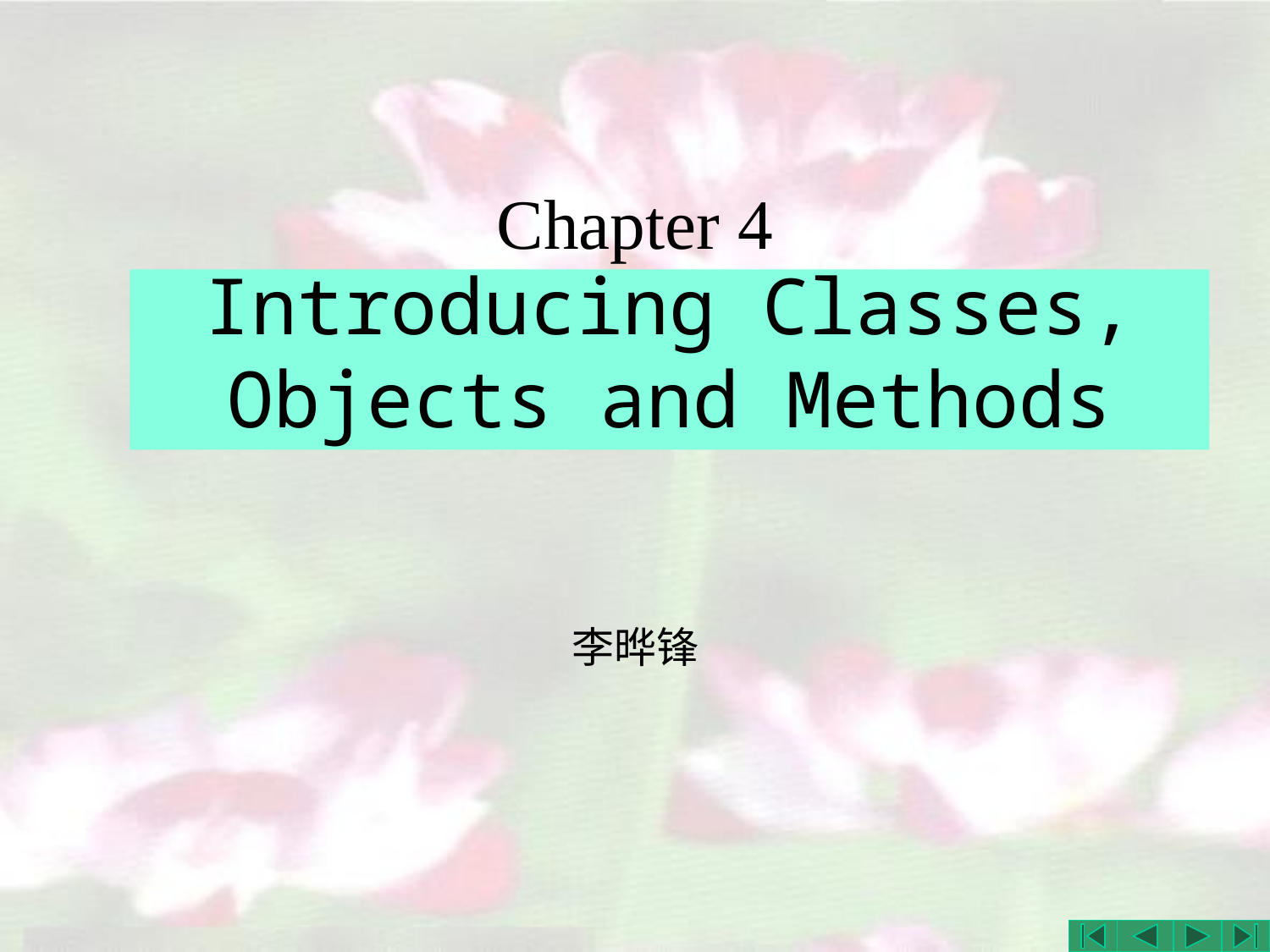

# Chapter 4
Introducing Classes, Objects and Methods
李晔锋